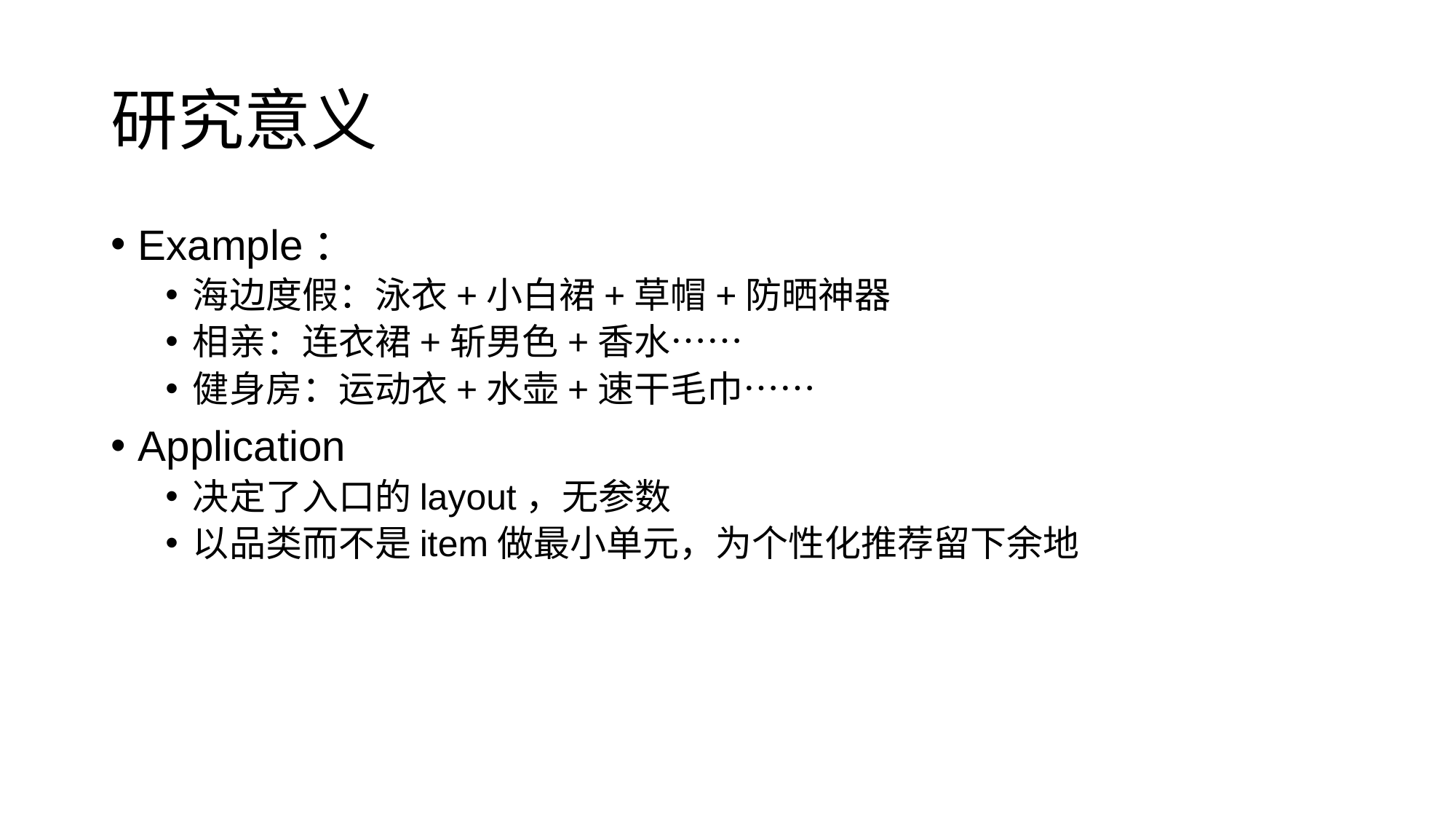

# 研究意义
Example：
海边度假：泳衣+小白裙+草帽+防晒神器
相亲：连衣裙+斩男色+香水……
健身房：运动衣+水壶+速干毛巾……
Application
决定了入口的layout，无参数
以品类而不是item做最小单元，为个性化推荐留下余地